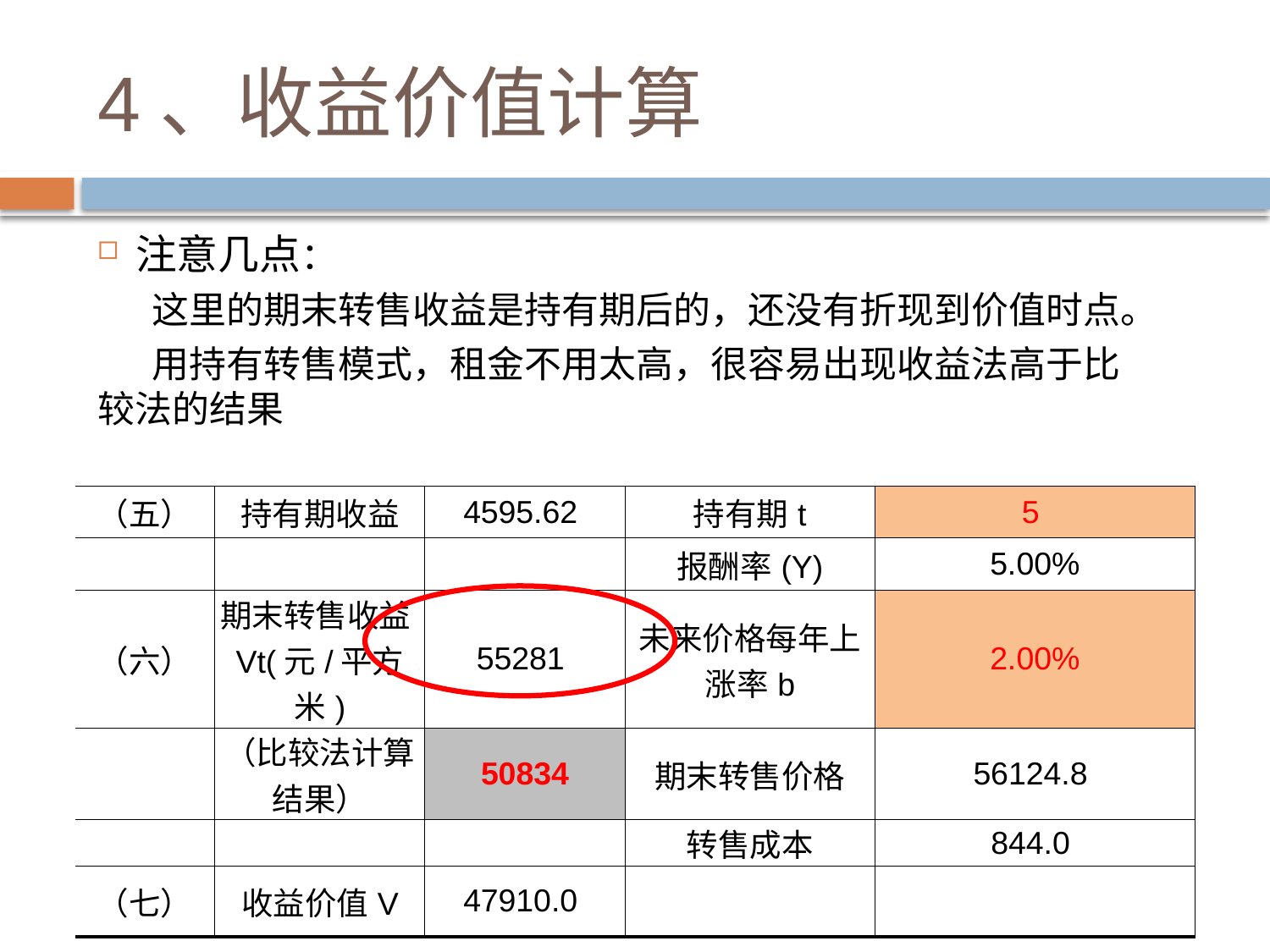

# 4、收益价值计算
注意几点：
这里的期末转售收益是持有期后的，还没有折现到价值时点。
用持有转售模式，租金不用太高，很容易出现收益法高于比较法的结果

| （五） | 持有期收益 | 4595.62 | 持有期t | 5 |
| --- | --- | --- | --- | --- |
|  |  |  | 报酬率(Y) | 5.00% |
| （六） | 期末转售收益Vt(元/平方米) | 55281 | 未来价格每年上涨率b | 2.00% |
|  | （比较法计算结果） | 50834 | 期末转售价格 | 56124.8 |
|  |  |  | 转售成本 | 844.0 |
| （七） | 收益价值V | 47910.0 |  |  |